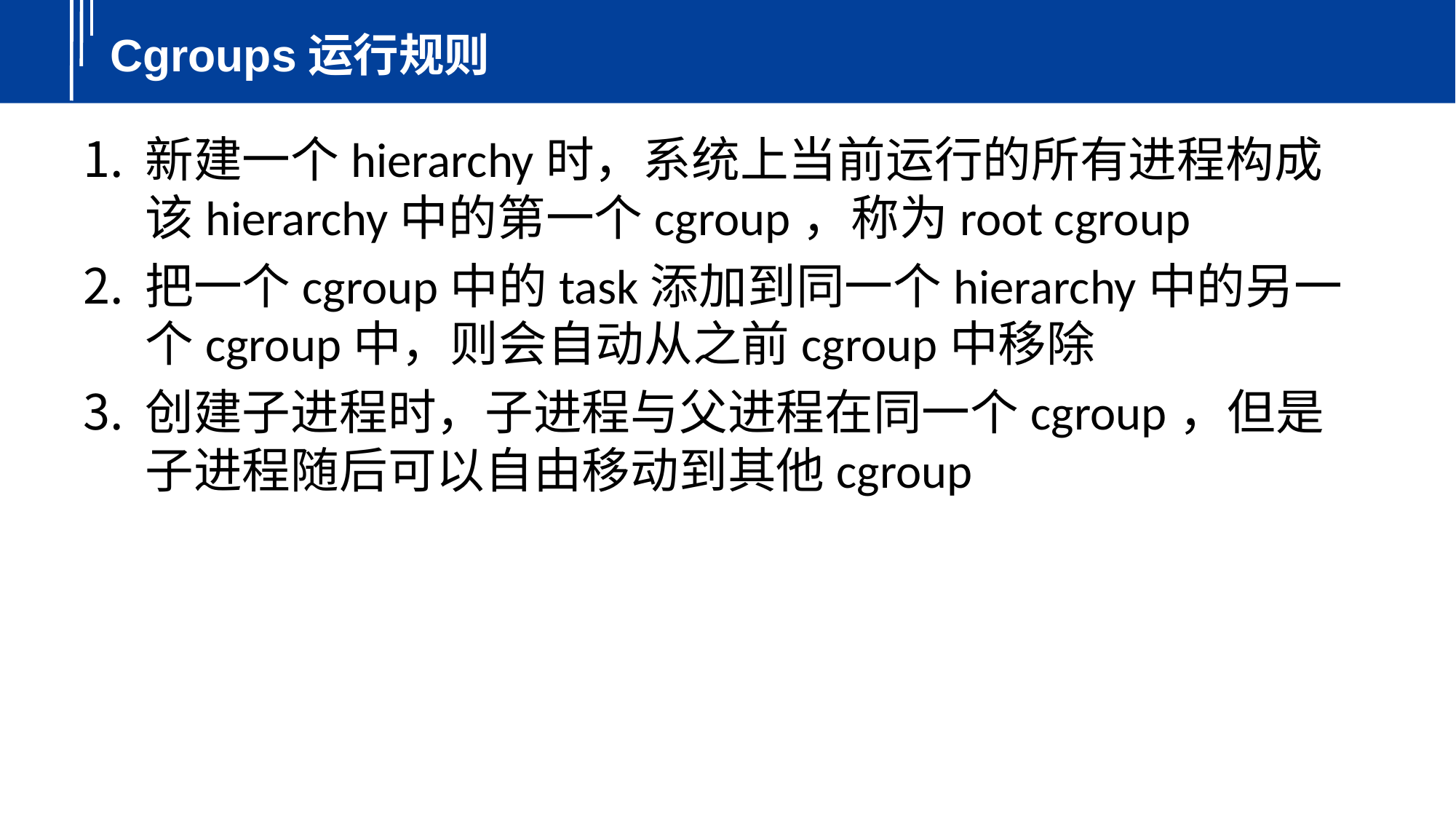

# Cgroups运行规则
新建一个hierarchy时，系统上当前运行的所有进程构成该hierarchy中的第一个cgroup，称为root cgroup
把一个cgroup中的task添加到同一个hierarchy中的另一个cgroup中，则会自动从之前cgroup中移除
创建子进程时，子进程与父进程在同一个cgroup，但是子进程随后可以自由移动到其他cgroup